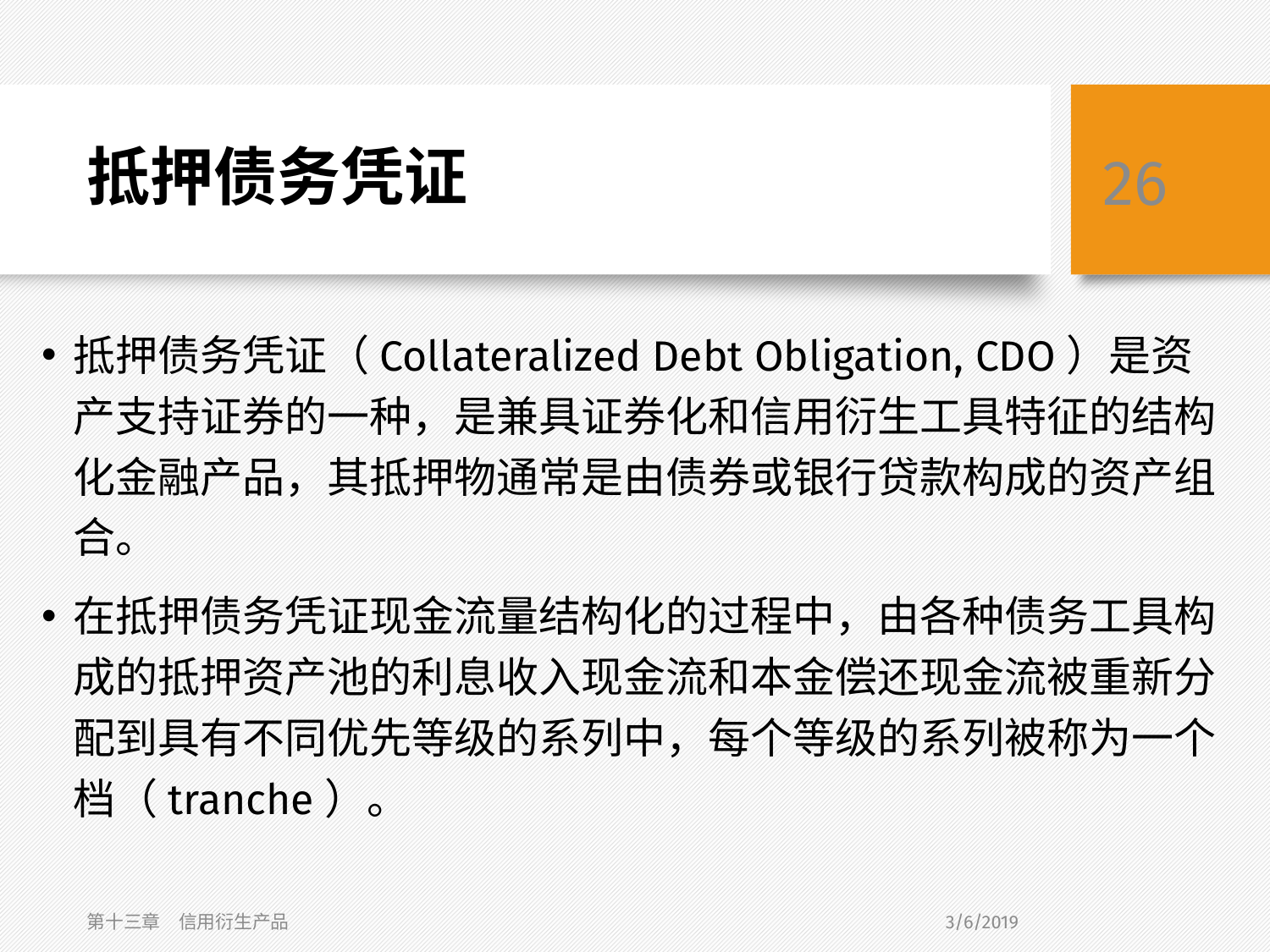

# 抵押债务凭证
26
抵押债务凭证（Collateralized Debt Obligation, CDO）是资产支持证券的一种，是兼具证券化和信用衍生工具特征的结构化金融产品，其抵押物通常是由债券或银行贷款构成的资产组合。
在抵押债务凭证现金流量结构化的过程中，由各种债务工具构成的抵押资产池的利息收入现金流和本金偿还现金流被重新分配到具有不同优先等级的系列中，每个等级的系列被称为一个档（tranche）。
3/6/2019
第十三章　信用衍生产品